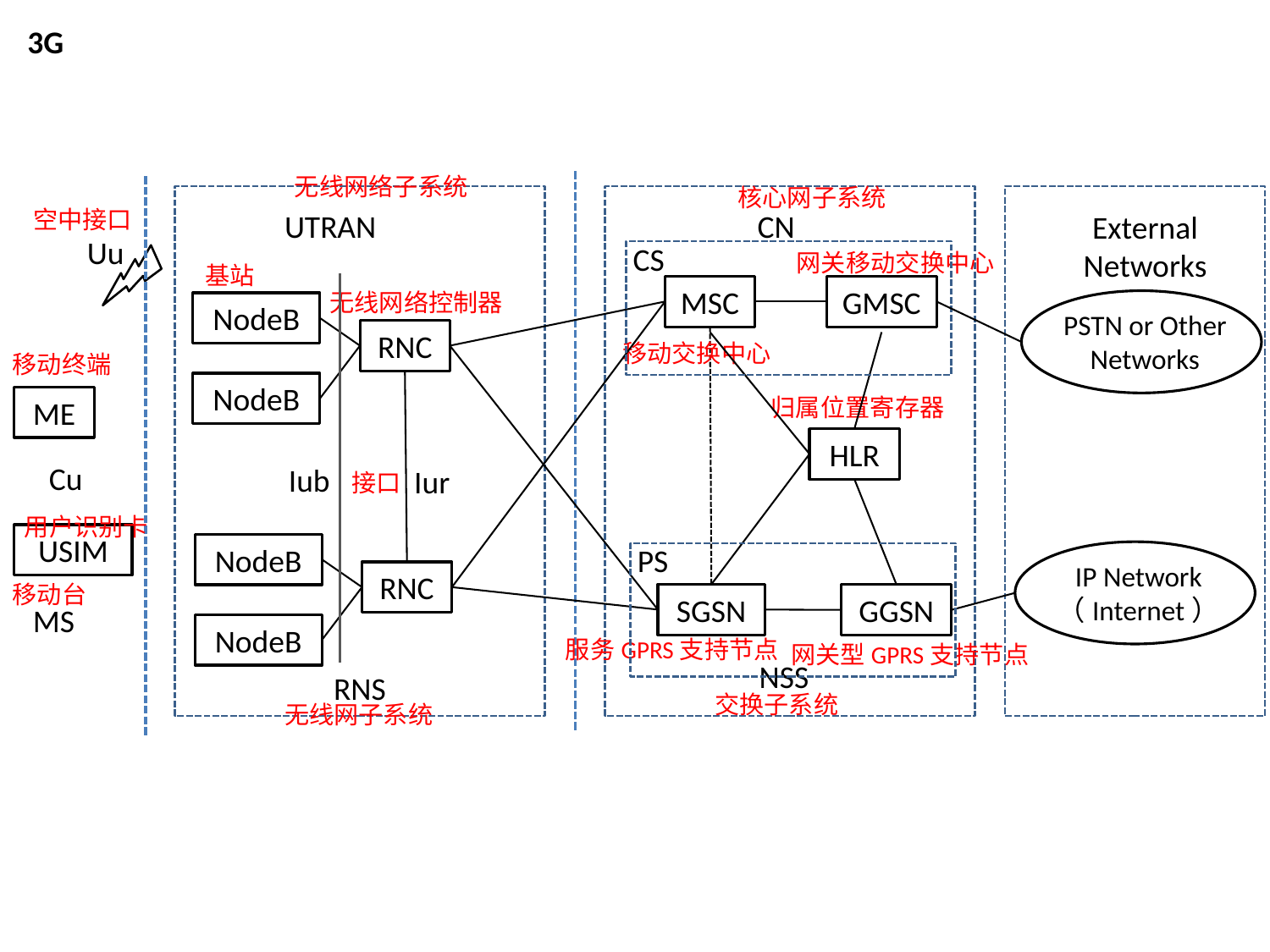

3G
无线网络子系统
核心网子系统

空中接口
UTRAN
CN
External Networks
Uu
CS

网关移动交换中心

基站
GMSC
MSC
无线网络控制器

NodeB
PSTN or Other Networks
RNC
移动交换中心
移动终端
NodeB
归属位置寄存器
ME
HLR
Cu
Iub
Iur
接口
用户识别卡
USIM
NodeB
PS

IP Network
（Internet）
RNC
移动台
SGSN
GGSN
MS
NodeB
服务GPRS支持节点
网关型GPRS支持节点
NSS
RNS
交换子系统
无线网子系统